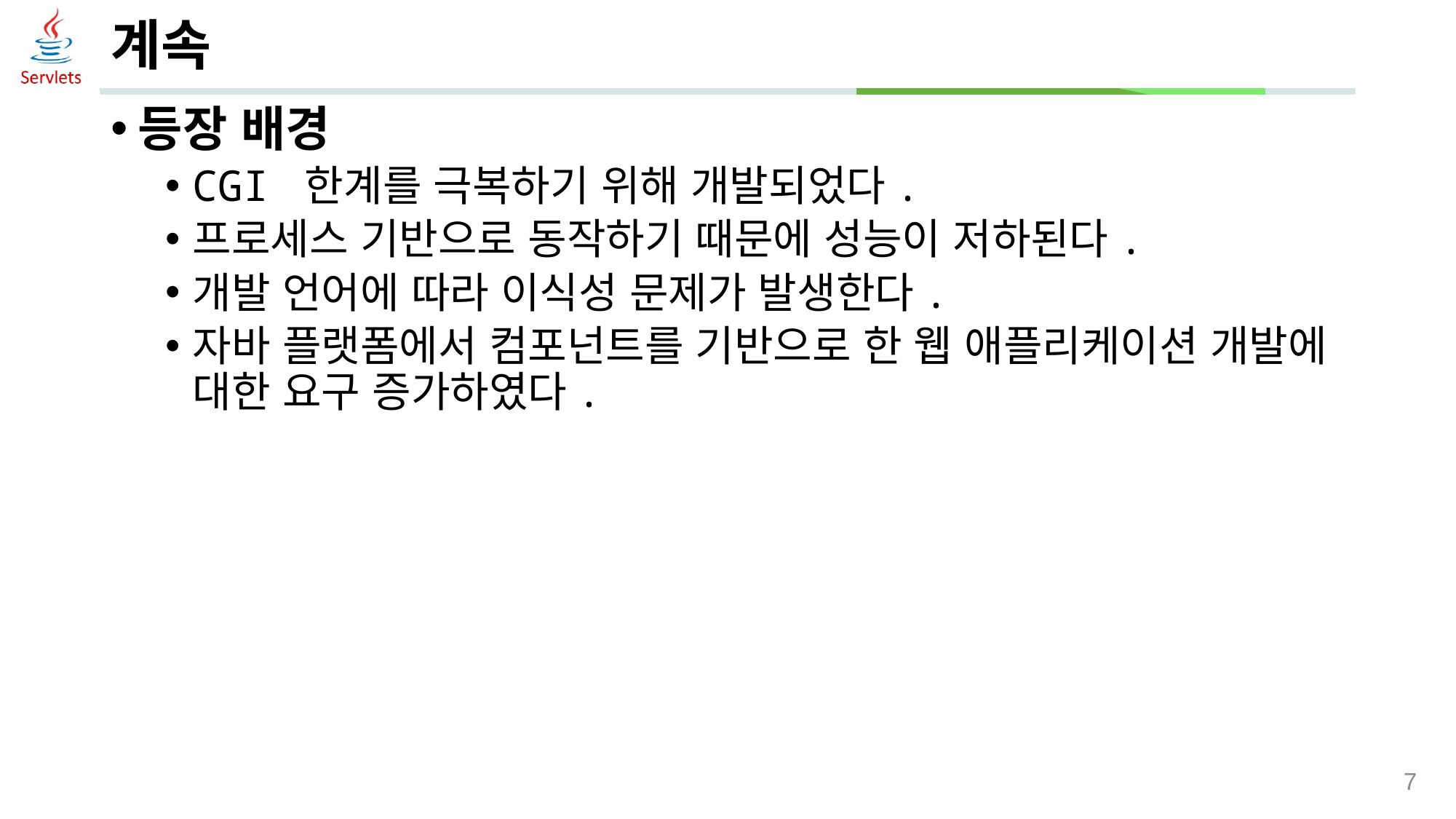

# 계속
등장 배경
CGI 한계를 극복하기 위해 개발되었다.
프로세스 기반으로 동작하기 때문에 성능이 저하된다.
개발 언어에 따라 이식성 문제가 발생한다.
자바 플랫폼에서 컴포넌트를 기반으로 한 웹 애플리케이션 개발에 대한 요구 증가하였다.

7